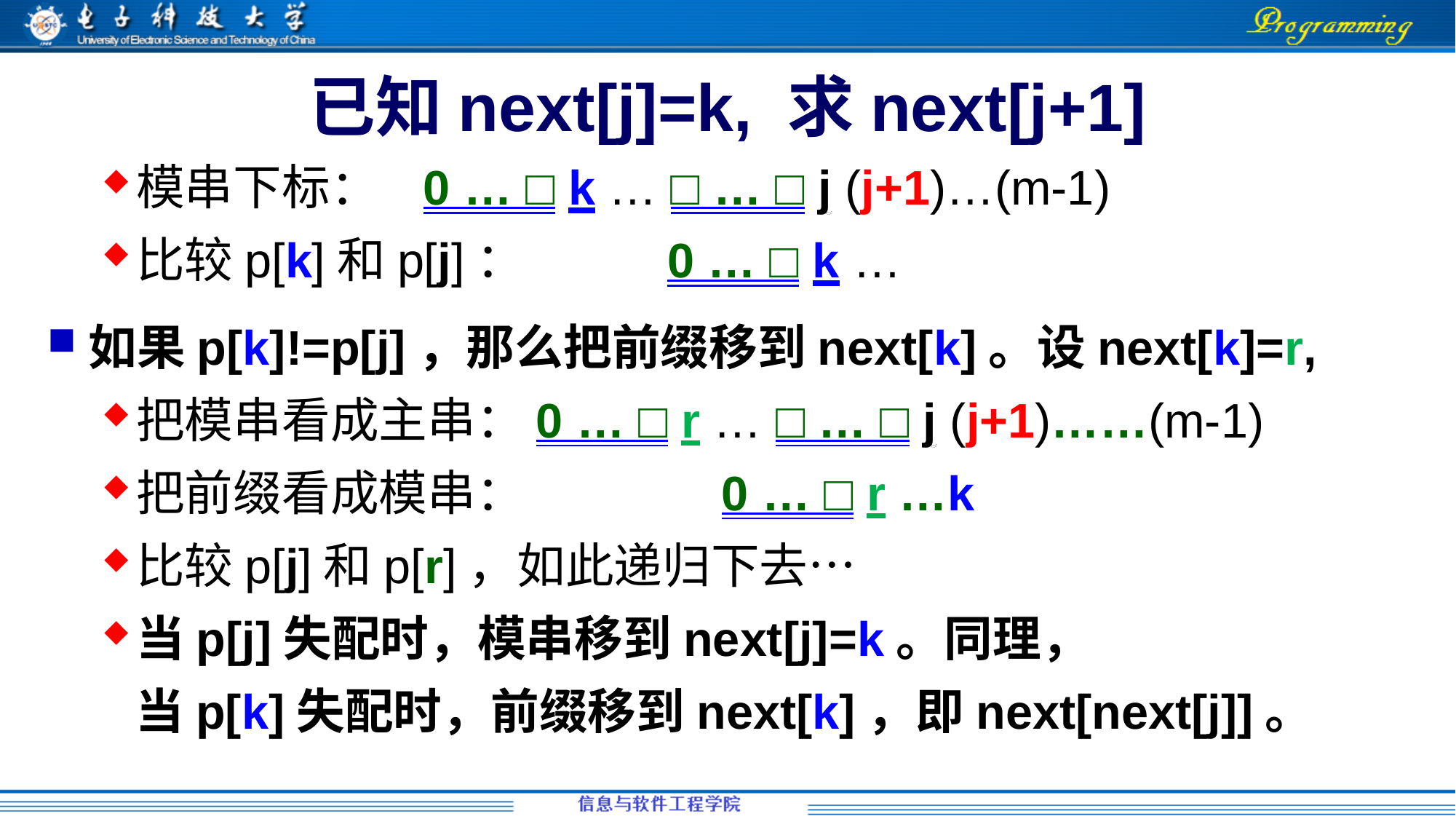

# 已知next[j]=k, 求next[j+1]
模串下标：   0 … □ k … □ … □ j (j+1)…(m-1)
比较p[k]和p[j]：            0 … □ k …
如果p[k]!=p[j]，那么把前缀移到next[k]。设next[k]=r,
把模串看成主串：0 … □ r … □ … □ j (j+1)……(m-1)
把前缀看成模串：                 0 … □ r …k
比较p[j]和p[r]，如此递归下去…
当p[j]失配时，模串移到next[j]=k。同理，
  当p[k]失配时，前缀移到next[k]，即next[next[j]]。